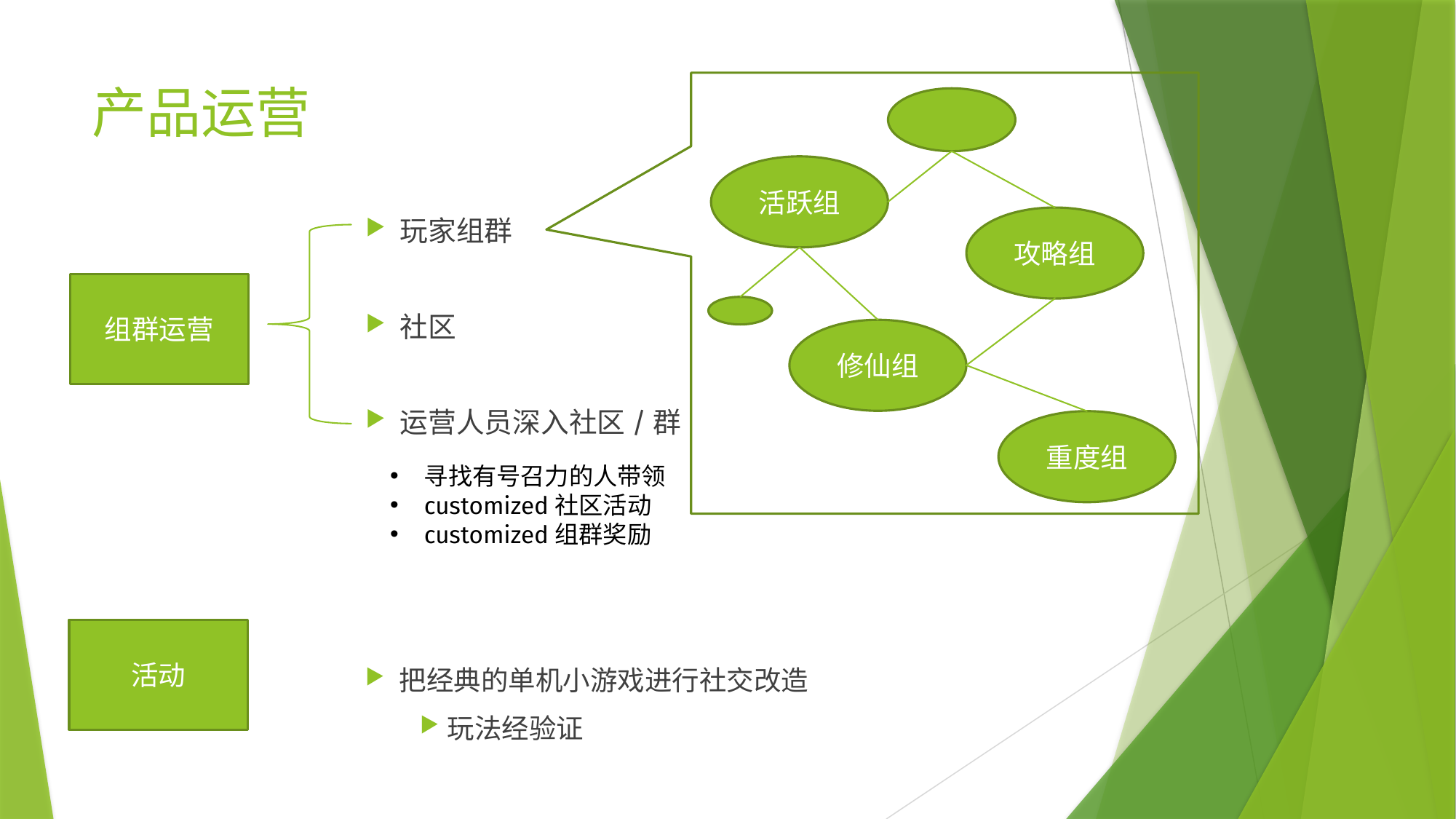

# 产品运营

活跃组
攻略组

修仙组
重度组
玩家组群

社区

运营人员深入社区/群

组群运营
寻找有号召力的人带领
customized社区活动
customized组群奖励
活动
把经典的单机小游戏进行社交改造
玩法经验证